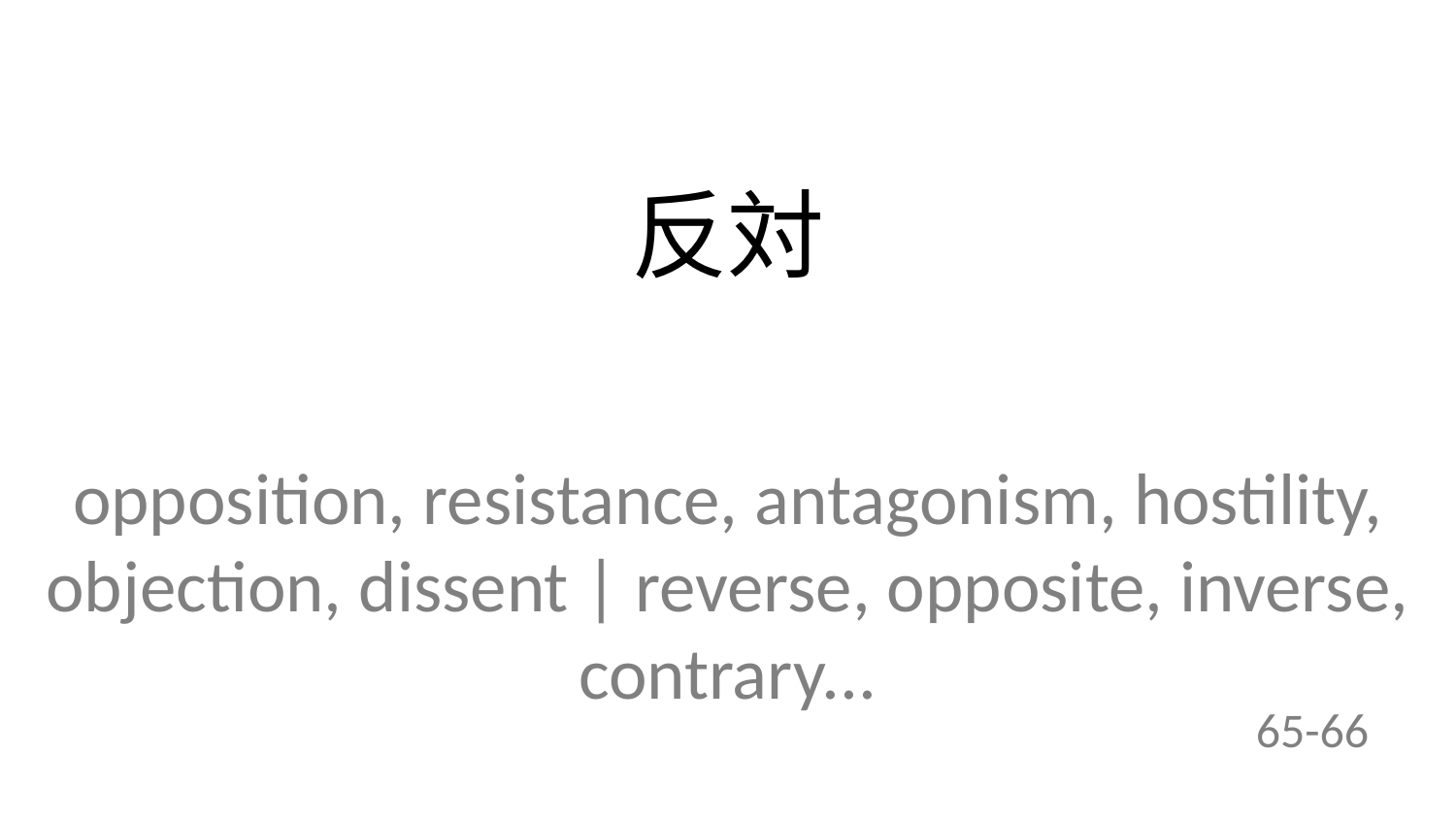

反対

opposition, resistance, antagonism, hostility, objection, dissent | reverse, opposite, inverse, contrary...
65-66